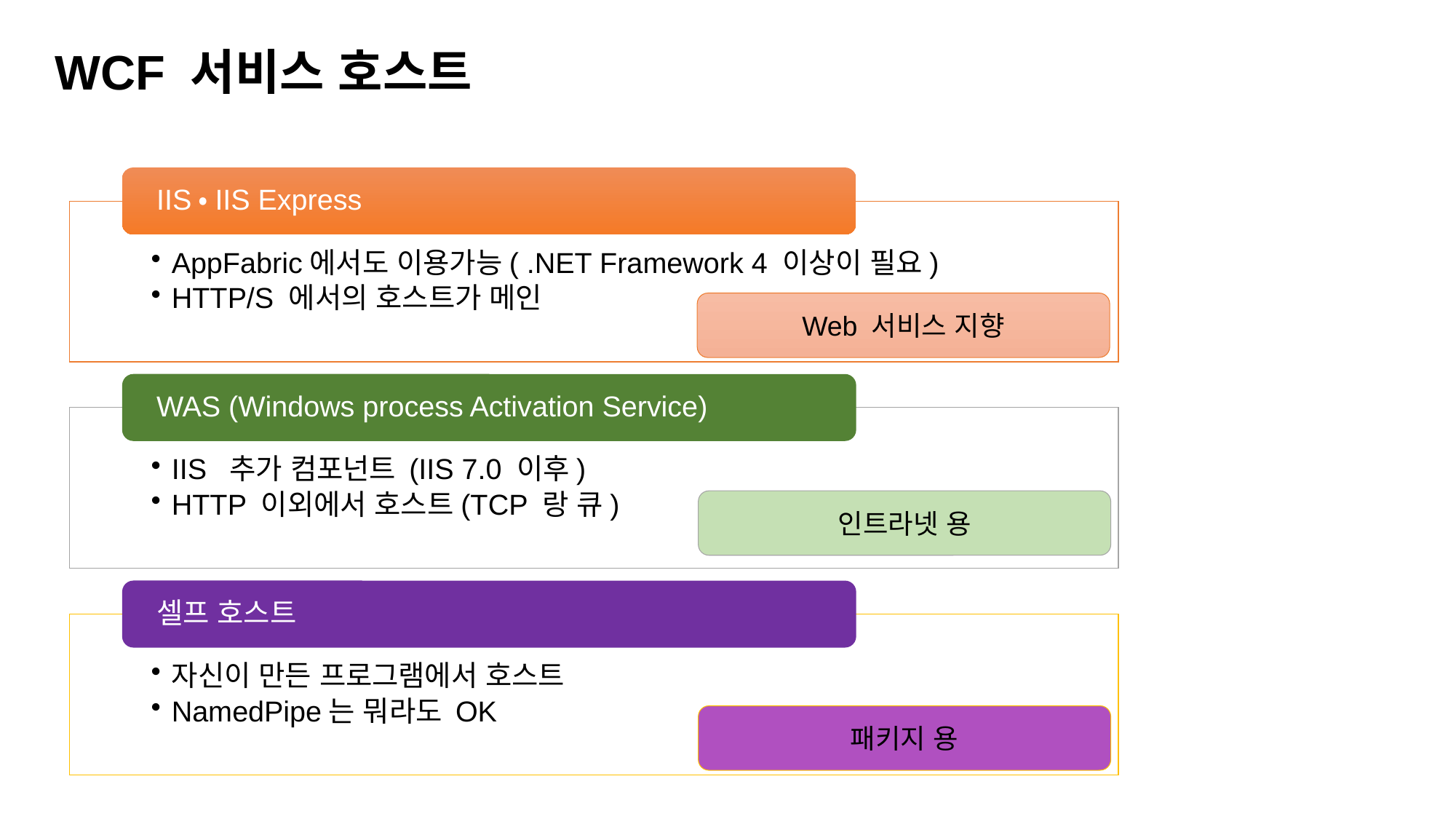

WCF 서비스 호스트
AppFabric에서도 이용가능( .NET Framework 4 이상이 필요)
HTTP/S 에서의 호스트가 메인
IIS・IIS Express
IIS  추가 컴포넌트 (IIS 7.0 이후)
HTTP 이외에서 호스트(TCP 랑 큐)
WAS (Windows process Activation Service)
자신이 만든 프로그램에서 호스트
NamedPipe는 뭐라도 OK
셀프 호스트
Web 서비스 지향
인트라넷 용
패키지 용